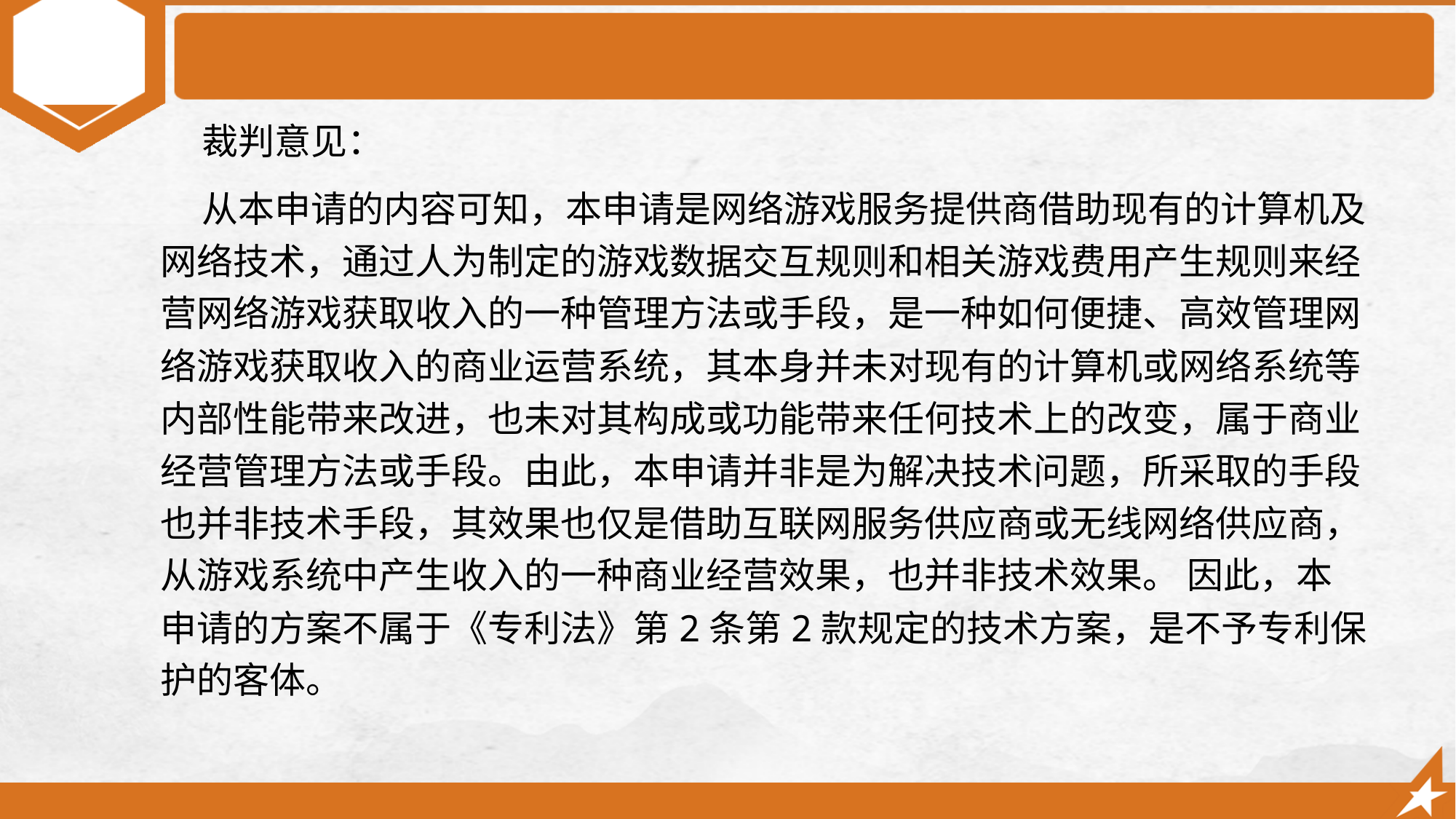

裁判意见：
    从本申请的内容可知，本申请是网络游戏服务提供商借助现有的计算机及网络技术，通过人为制定的游戏数据交互规则和相关游戏费用产生规则来经营网络游戏获取收入的一种管理方法或手段，是一种如何便捷、高效管理网络游戏获取收入的商业运营系统，其本身并未对现有的计算机或网络系统等内部性能带来改进，也未对其构成或功能带来任何技术上的改变，属于商业经营管理方法或手段。由此，本申请并非是为解决技术问题，所采取的手段也并非技术手段，其效果也仅是借助互联网服务供应商或无线网络供应商，从游戏系统中产生收入的一种商业经营效果，也并非技术效果。 因此，本申请的方案不属于《专利法》第2条第2款规定的技术方案，是不予专利保护的客体。